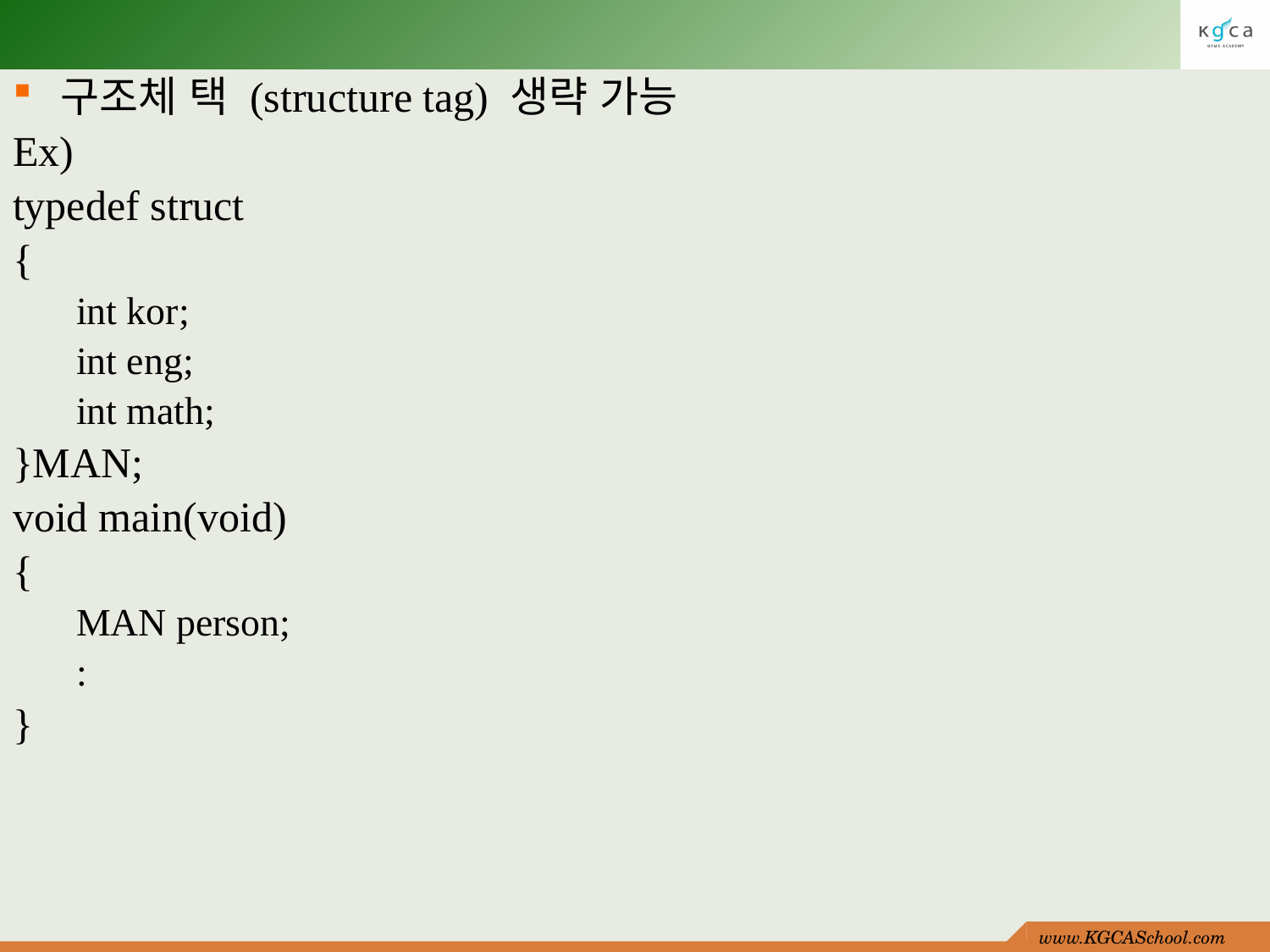

#
구조체 택 (structure tag) 생략 가능
Ex)
typedef struct
{
int kor;
int eng;
int math;
}MAN;
void main(void)
{
MAN person;
:
}